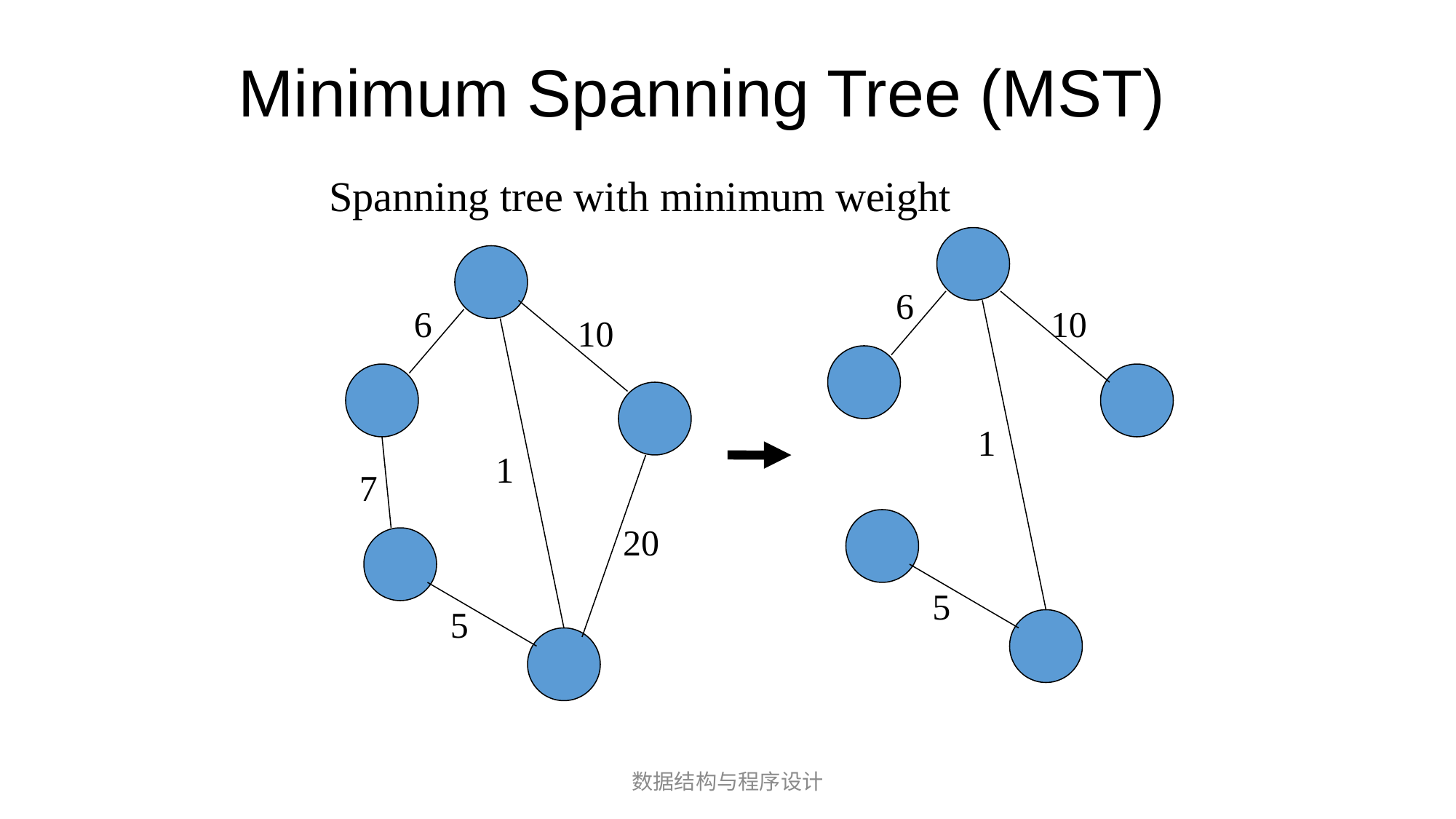

# Minimum Spanning Tree (MST)
Spanning tree with minimum weight

6
10
1
5

6

10

1

7
20

5

数据结构与程序设计
76